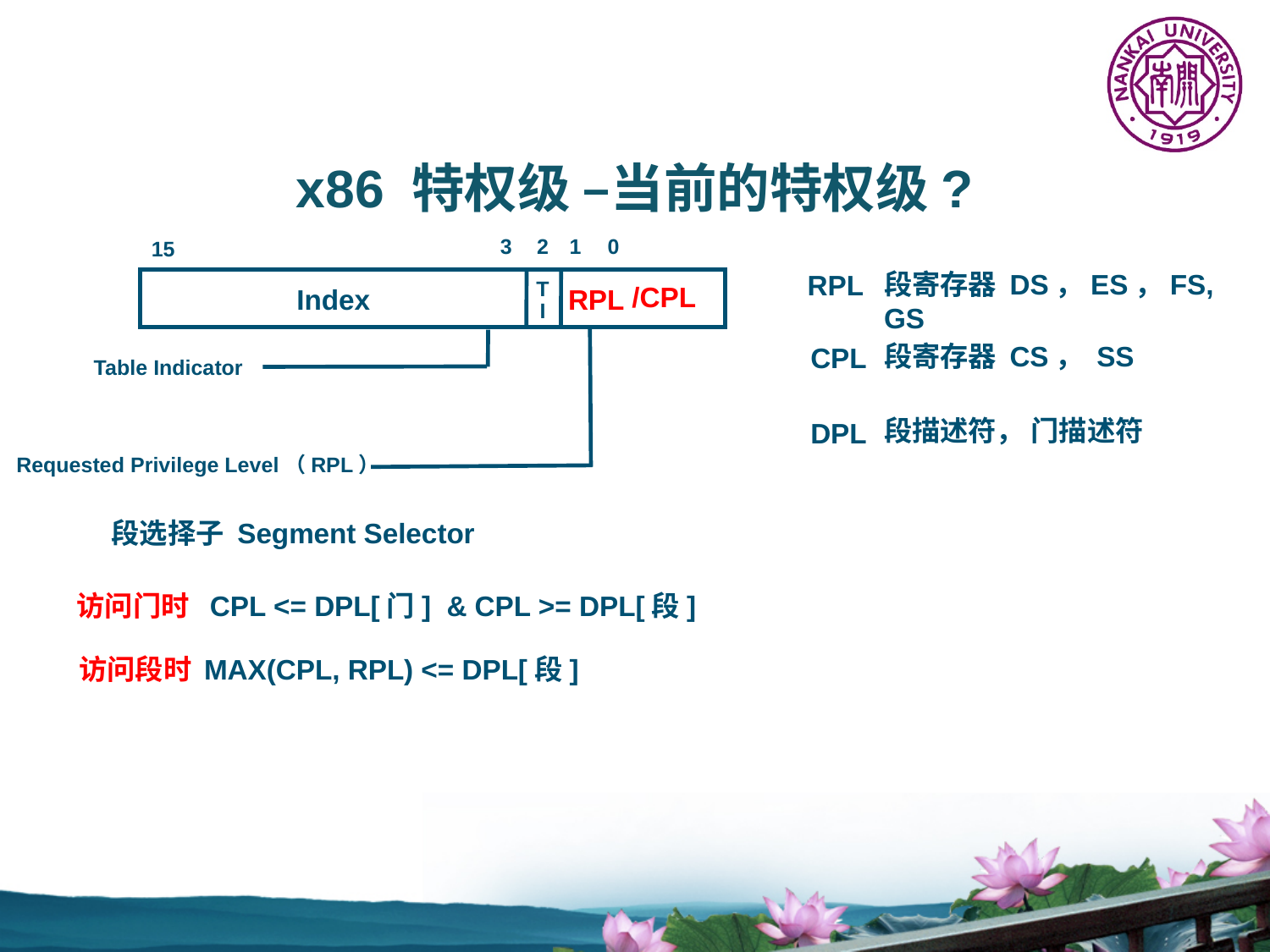

x86 特权级 –当前的特权级?
3
2
1
0
15

T

Index
RPL
I
Table Indicator
Requested Privilege Level（RPL）
段选择子 Segment Selector
/CPL
段寄存器 DS，ES，FS, GS
RPL
段寄存器 CS， SS
CPL
段描述符， 门描述符
DPL
访问门时
CPL <= DPL[门]  & CPL >= DPL[段]
访问段时
MAX(CPL, RPL) <= DPL[段]